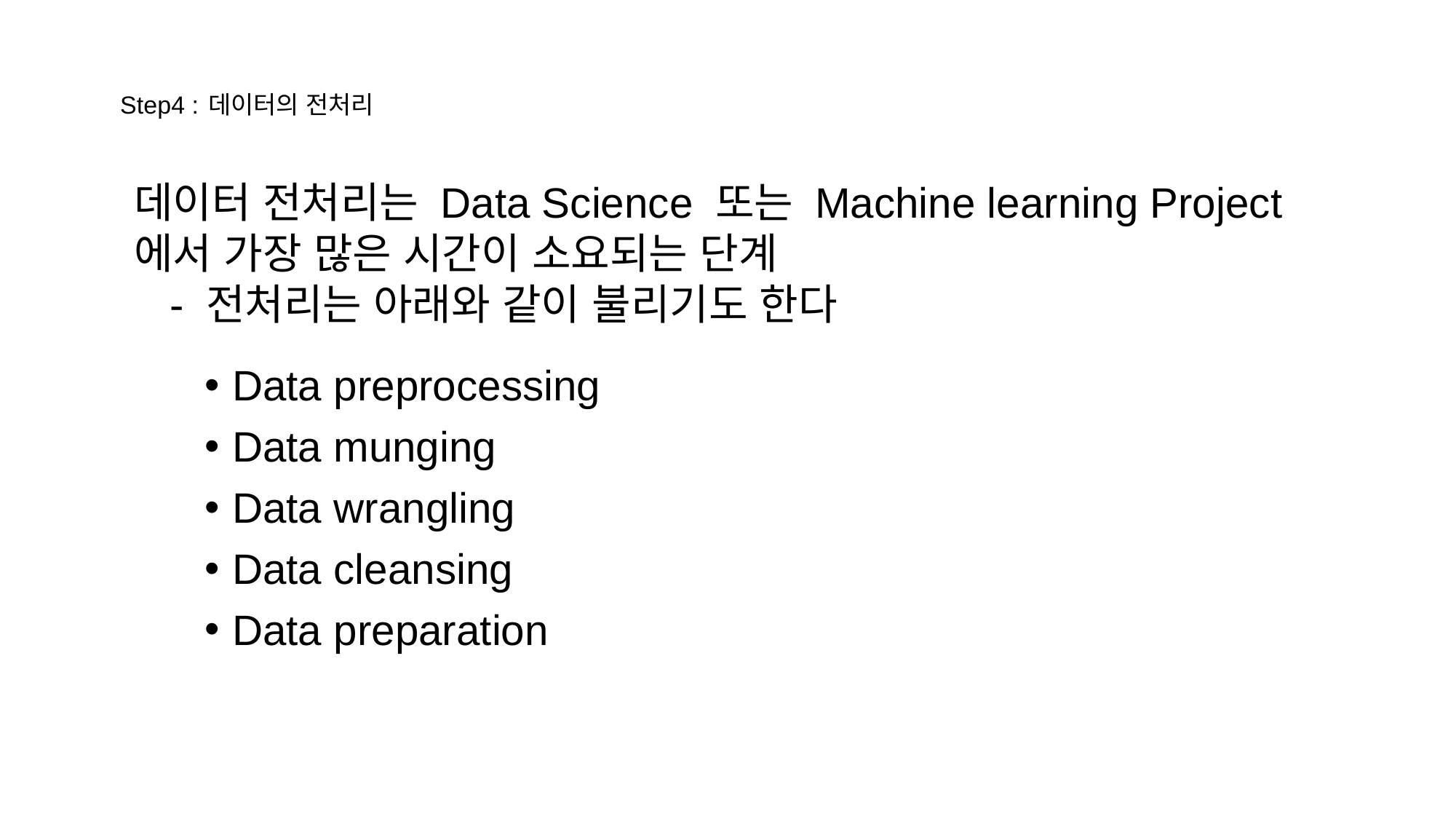

# Step4 : 데이터의 전처리
데이터 전처리는 Data Science 또는 Machine learning Project에서 가장 많은 시간이 소요되는 단계
   - 전처리는 아래와 같이 불리기도 한다
Data preprocessing
Data munging
Data wrangling
Data cleansing
Data preparation